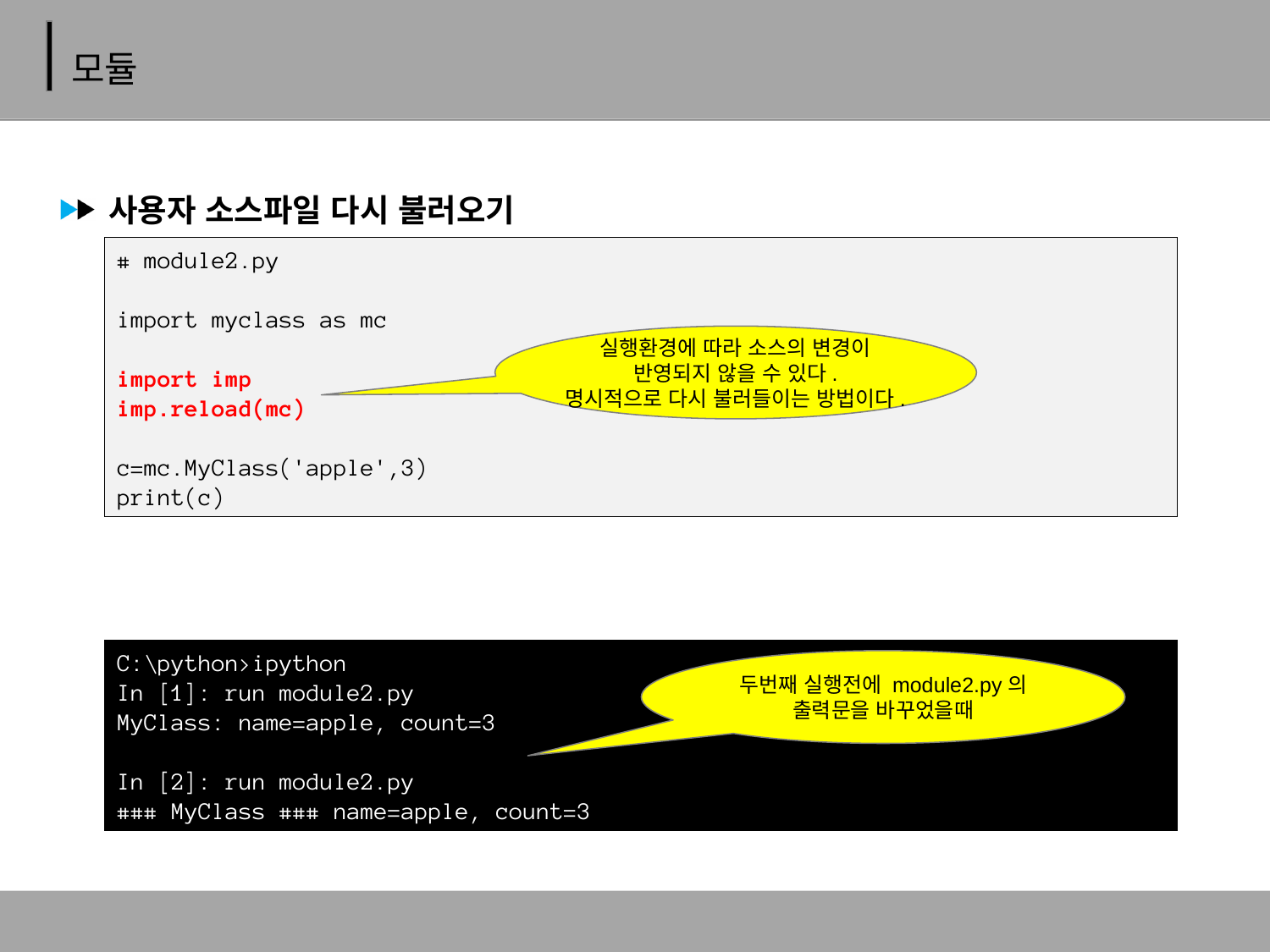

# 모듈
사용자 소스파일 다시 불러오기
# module2.py

import myclass as mc

import imp
imp.reload(mc)

c=mc.MyClass('apple',3)
print(c)
실행환경에 따라 소스의 변경이
반영되지 않을 수 있다.
명시적으로 다시 불러들이는 방법이다.
C:\python>ipython
In [1]: run module2.py
MyClass: name=apple, count=3

In [2]: run module2.py
### MyClass ### name=apple, count=3
두번째 실행전에 module2.py의
출력문을 바꾸었을때